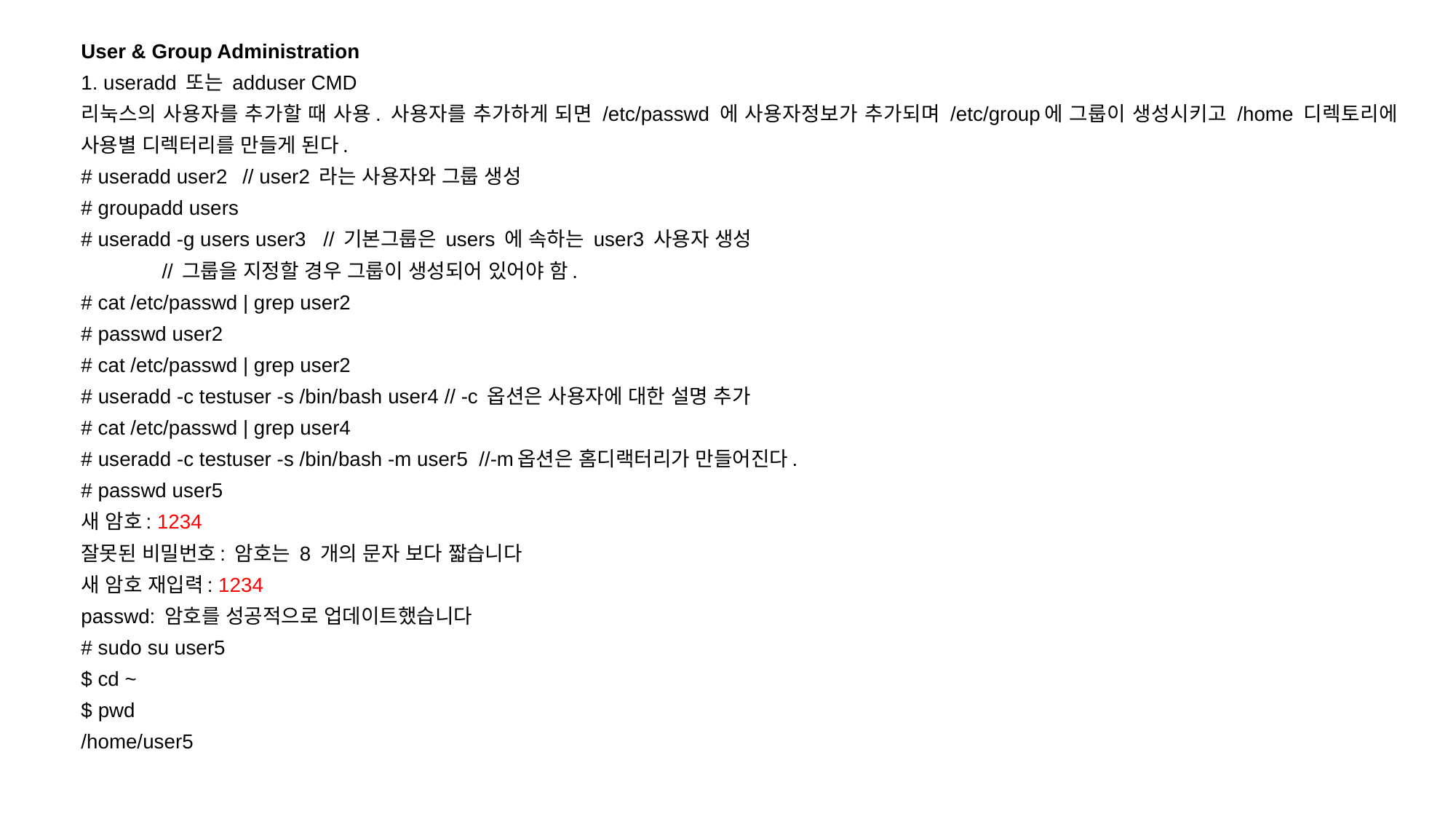

User & Group Administration
1. useradd 또는 adduser CMD
리눅스의 사용자를 추가할 때 사용. 사용자를 추가하게 되면 /etc/passwd 에 사용자정보가 추가되며 /etc/group에 그룹이 생성시키고 /home 디렉토리에 사용별 디렉터리를 만들게 된다.
# useradd user2			// user2 라는 사용자와 그룹 생성
# groupadd users
# useradd -g users user3 	// 기본그룹은 users 에 속하는 user3 사용자 생성
				// 그룹을 지정할 경우 그룹이 생성되어 있어야 함.
# cat /etc/passwd | grep user2
# passwd user2
# cat /etc/passwd | grep user2
# useradd -c testuser -s /bin/bash user4 // -c 옵션은 사용자에 대한 설명 추가
# cat /etc/passwd | grep user4
# useradd -c testuser -s /bin/bash -m user5  //-m옵션은 홈디랙터리가 만들어진다.
# passwd user5
새 암호: 1234
잘못된 비밀번호: 암호는 8 개의 문자 보다 짧습니다
새 암호 재입력: 1234
passwd: 암호를 성공적으로 업데이트했습니다
# sudo su user5
$ cd ~
$ pwd
/home/user5